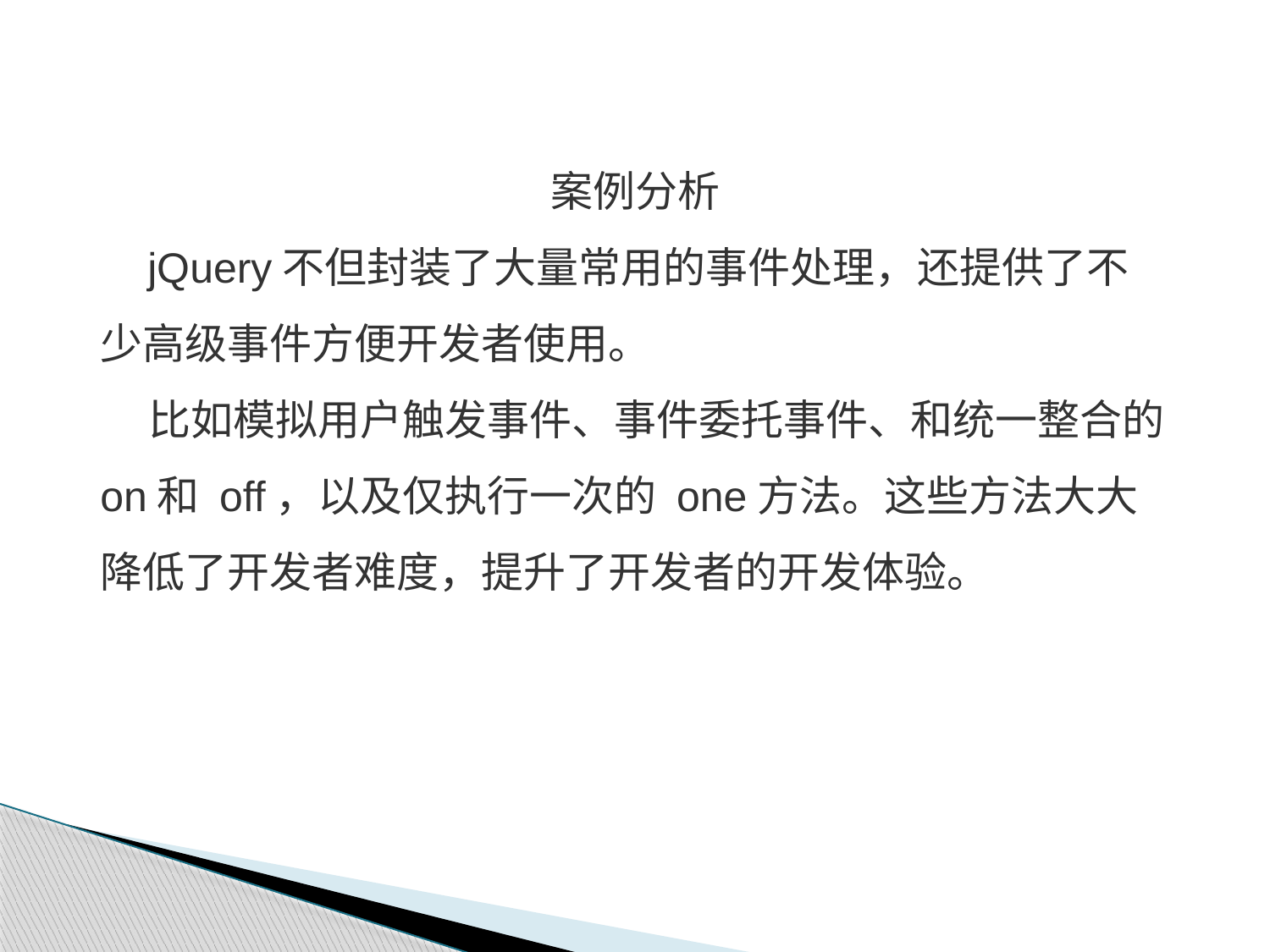

案例分析
    jQuery不但封装了大量常用的事件处理，还提供了不少高级事件方便开发者使用。
    比如模拟用户触发事件、事件委托事件、和统一整合的 on和 off，以及仅执行一次的 one方法。这些方法大大降低了开发者难度，提升了开发者的开发体验。